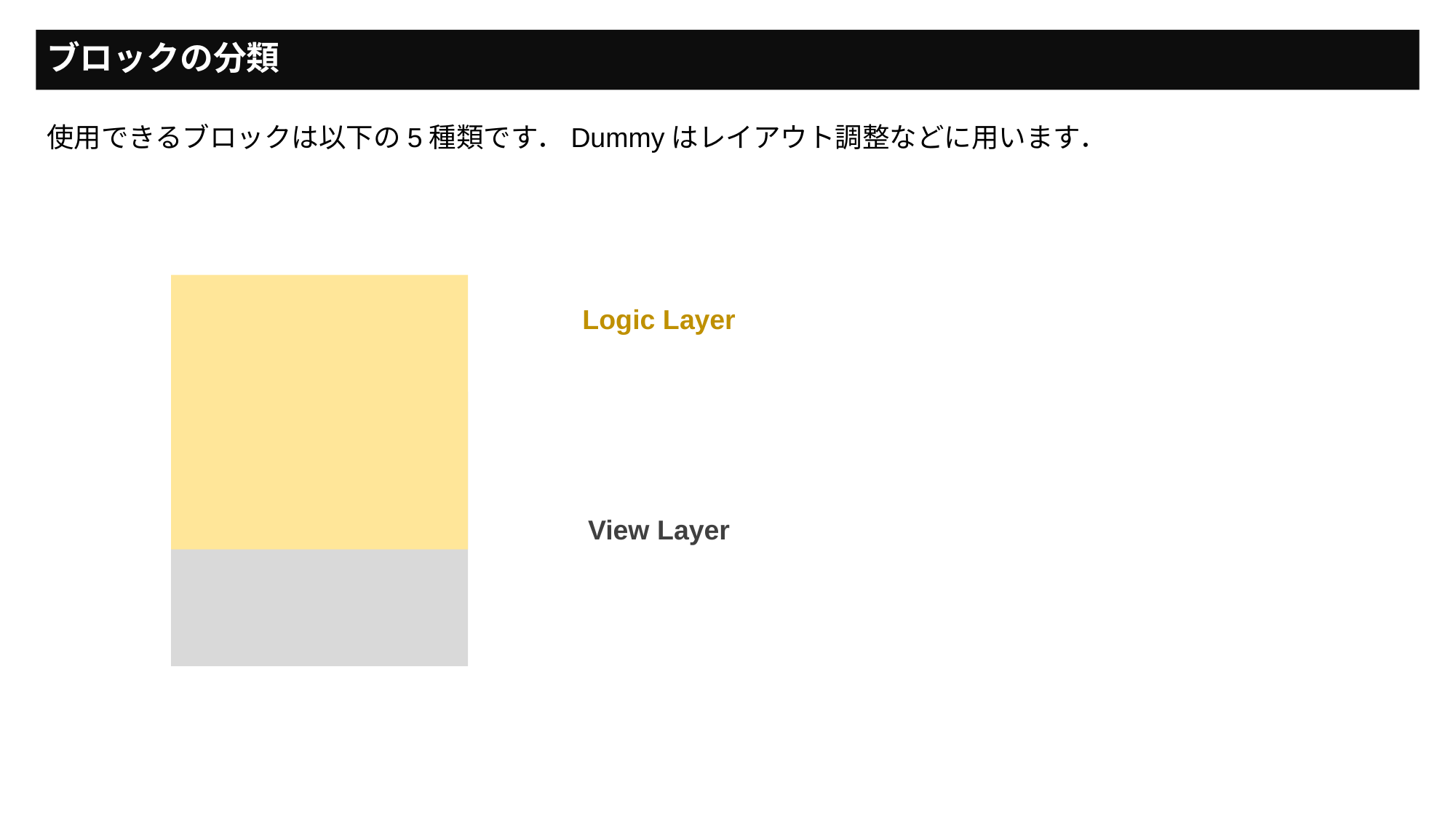

# ブロックの分類
使用できるブロックは以下の5種類です．Dummyはレイアウト調整などに用います．

Logic Layer

View Layer